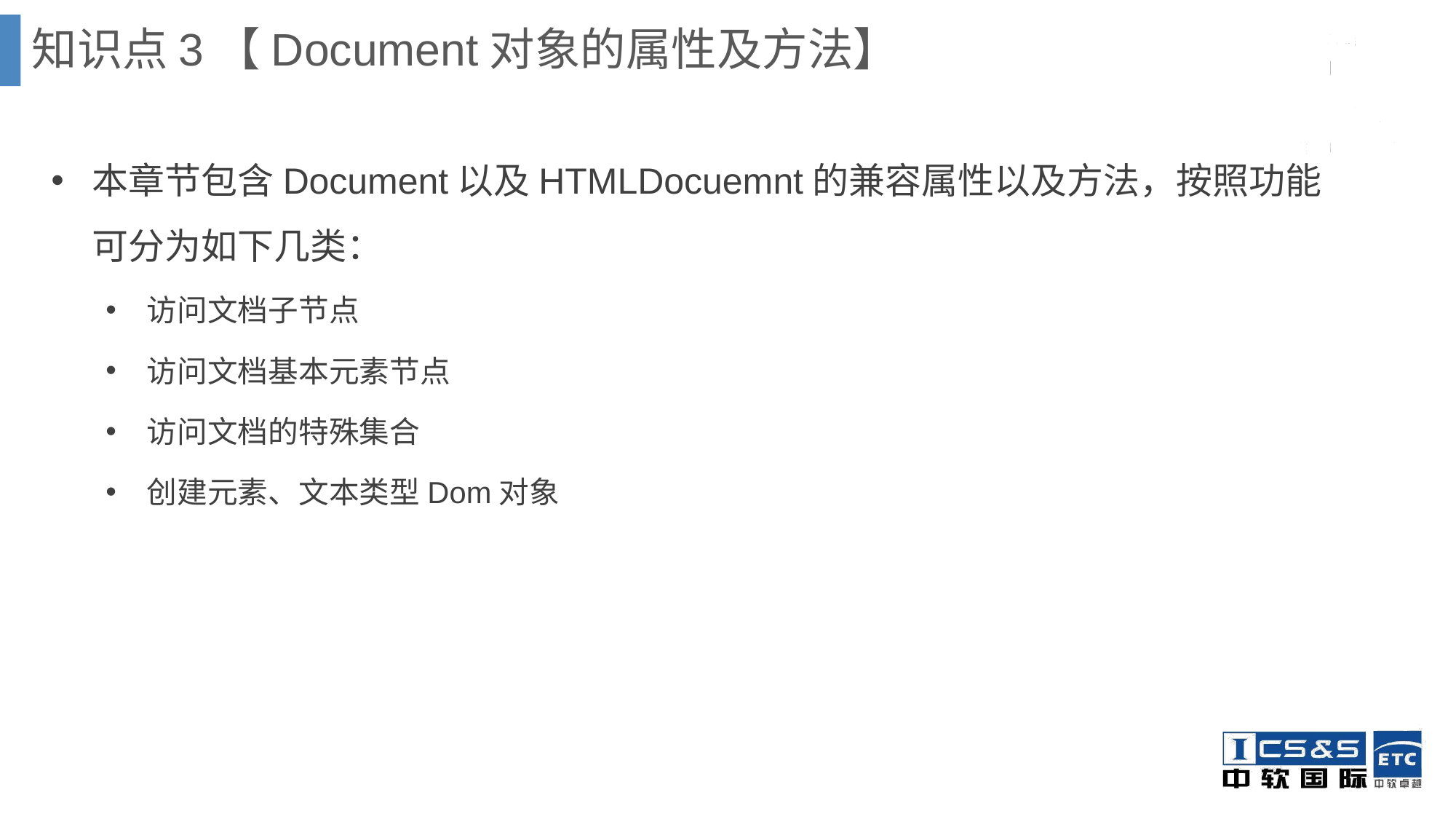

知识点3【Document对象的属性及方法】
本章节包含Document以及HTMLDocuemnt的兼容属性以及方法，按照功能可分为如下几类：
访问文档子节点
访问文档基本元素节点
访问文档的特殊集合
创建元素、文本类型Dom对象